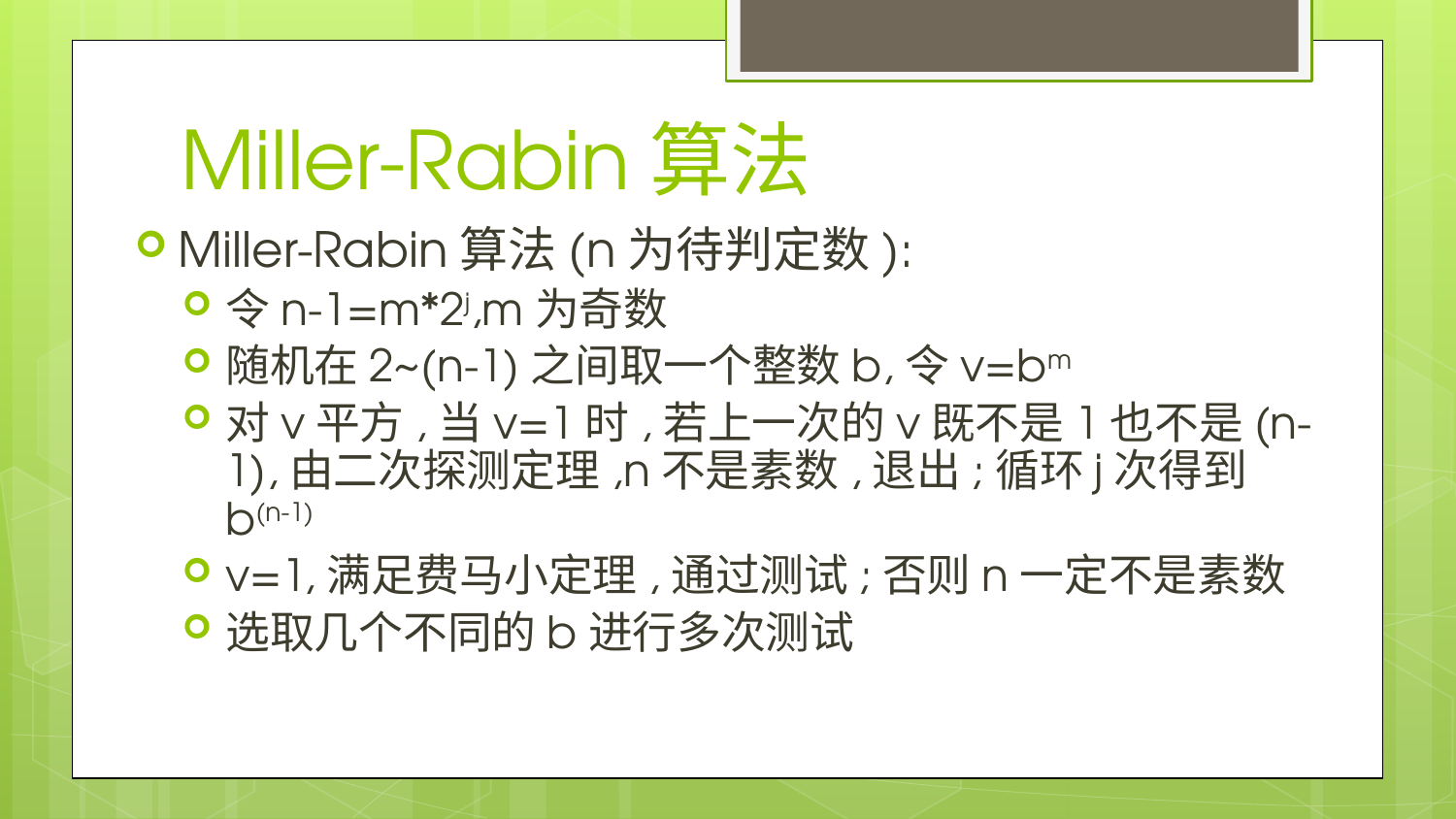

# Miller-Rabin算法
Miller-Rabin算法(n为待判定数):
令n-1=m*2j,m为奇数
随机在2~(n-1)之间取一个整数b,令v=bm
对v平方,当v=1时,若上一次的v既不是1也不是(n-1),由二次探测定理,n不是素数,退出;循环j次得到b(n-1)
v=1,满足费马小定理,通过测试;否则n一定不是素数
选取几个不同的b进行多次测试